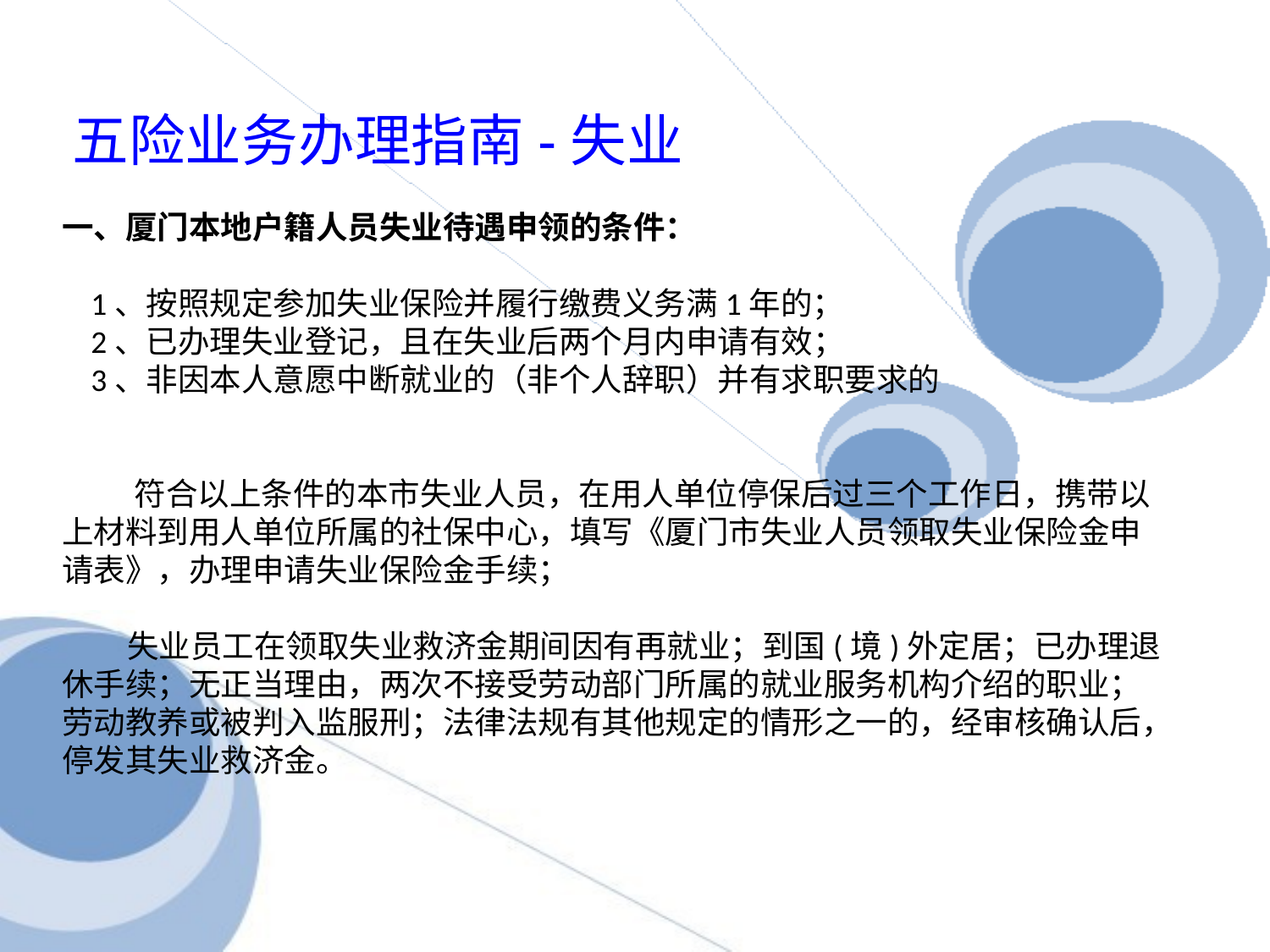

# 五险业务办理指南-失业

一、厦门本地户籍人员失业待遇申领的条件：
    1、按照规定参加失业保险并履行缴费义务满1年的；
    2、已办理失业登记，且在失业后两个月内申请有效；
    3、非因本人意愿中断就业的（非个人辞职）并有求职要求的

         符合以上条件的本市失业人员，在用人单位停保后过三个工作日，携带以上材料到用人单位所属的社保中心，填写《厦门市失业人员领取失业保险金申请表》，办理申请失业保险金手续；

        失业员工在领取失业救济金期间因有再就业；到国(境)外定居；已办理退休手续；无正当理由，两次不接受劳动部门所属的就业服务机构介绍的职业；劳动教养或被判入监服刑；法律法规有其他规定的情形之一的，经审核确认后，停发其失业救济金。